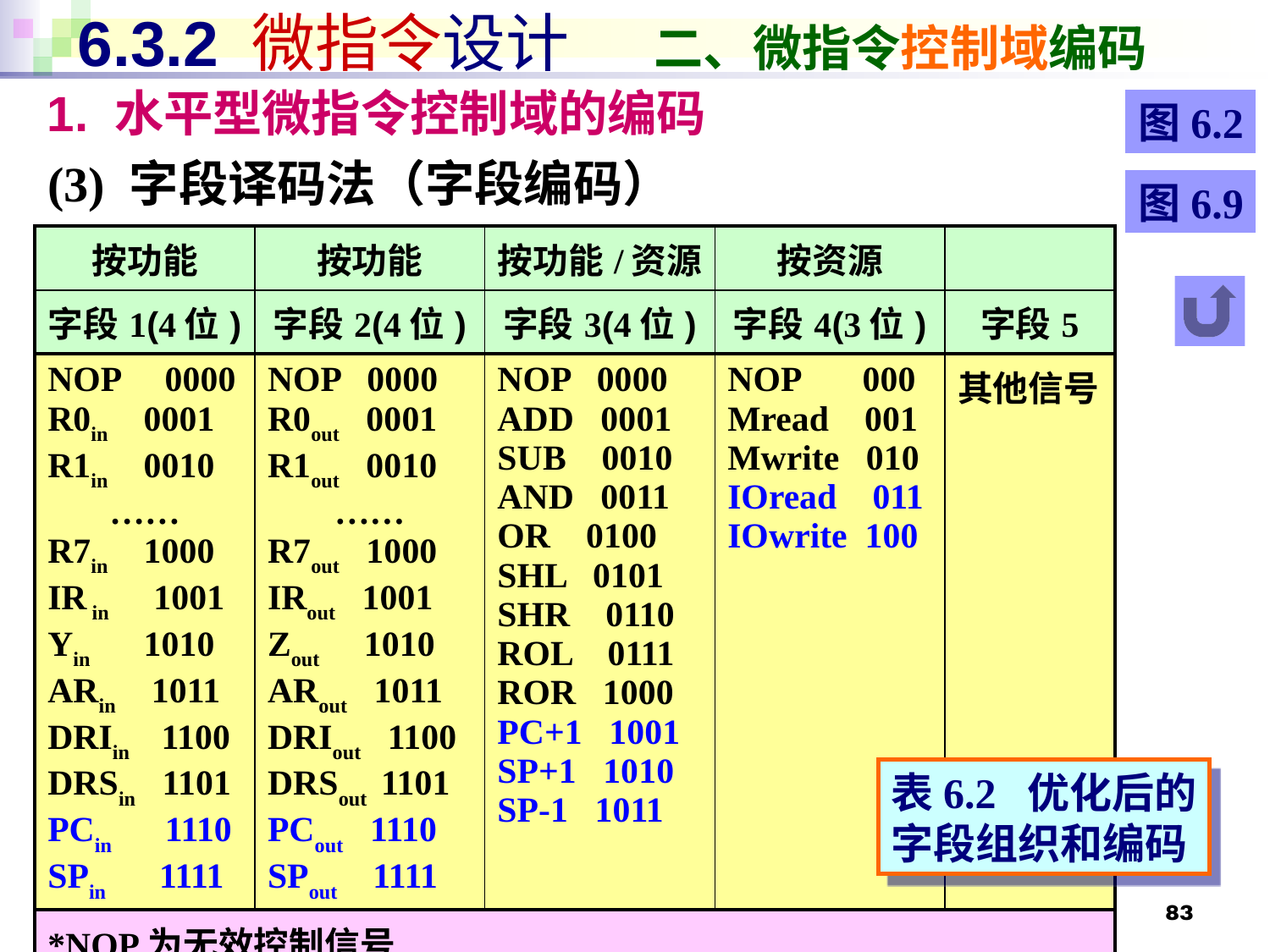

# 6.3.2 微指令设计      二、微指令控制域编码
1. 水平型微指令控制域的编码
图6.2
(3) 字段译码法（字段编码）
图6.9
| 按功能 | 按功能 | 按功能/资源 | 按资源 |  |
| --- | --- | --- | --- | --- |
| 字段1(4位) | 字段2(4位) | 字段3(4位) | 字段4(3位) | 字段5 |
| NOP 0000 R0in 0001 R1in 0010 …… R7in 1000 IR in 1001 Yin 1010 ARin 1011 DRIin 1100 DRSin 1101 PCin 1110 SPin 1111 | NOP 0000 R0out 0001 R1out 0010 …… R7out 1000 IRout 1001 Zout 1010 ARout 1011 DRIout 1100 DRSout 1101 PCout 1110 SPout 1111 | NOP 0000 ADD 0001 SUB 0010 AND 0011 OR 0100 SHL 0101 SHR 0110 ROL 0111 ROR 1000 PC+1 1001 SP+1 1010 SP-1 1011 | NOP 000 Mread 001 Mwrite 010 IOread 011 IOwrite 100 | 其他信号 |
| \*NOP为无效控制信号 |  |  |  |  |

表6.2  优化后的
字段组织和编码
83